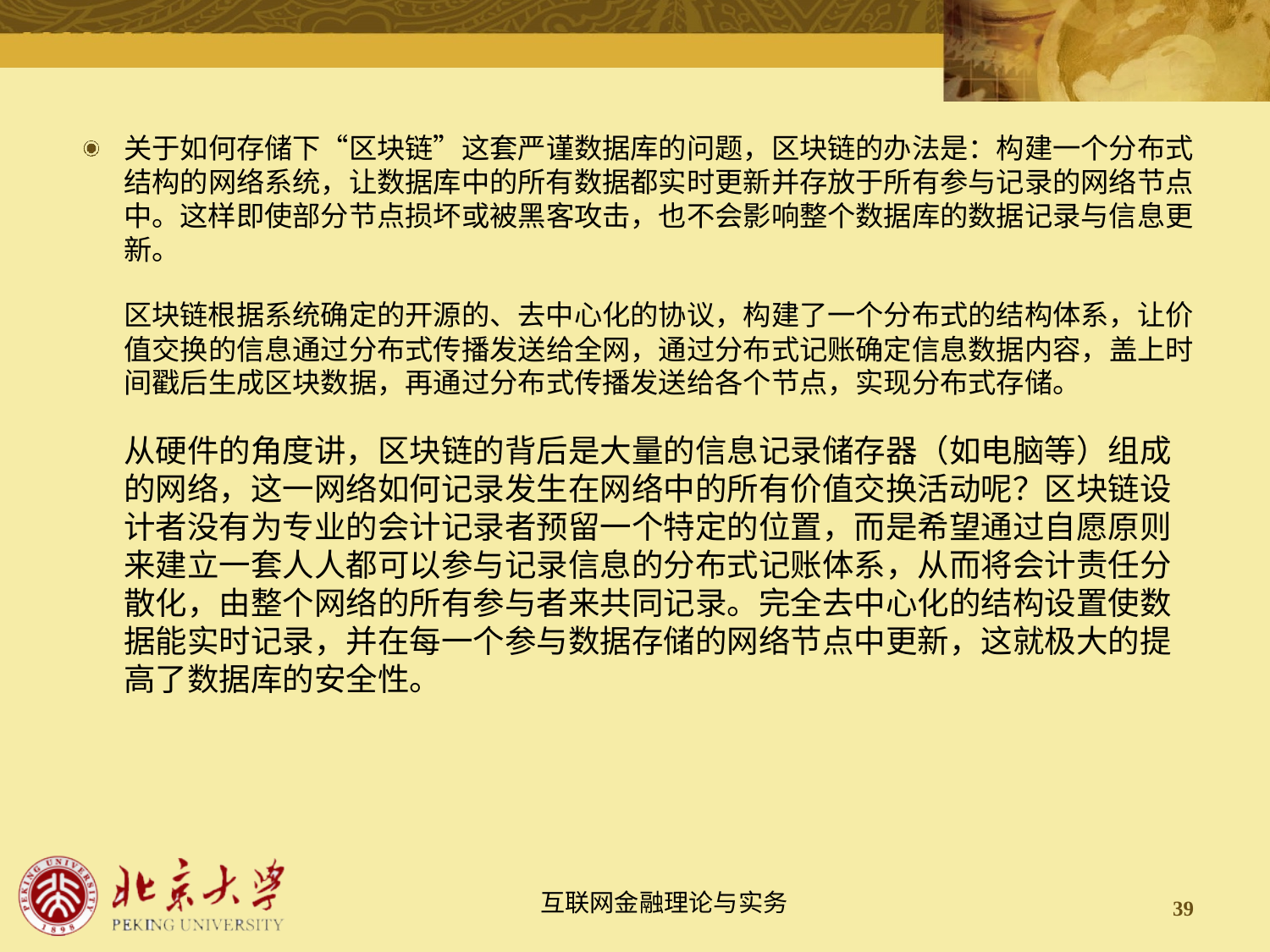

关于如何存储下“区块链”这套严谨数据库的问题，区块链的办法是：构建一个分布式结构的网络系统，让数据库中的所有数据都实时更新并存放于所有参与记录的网络节点中。这样即使部分节点损坏或被黑客攻击，也不会影响整个数据库的数据记录与信息更新。
区块链根据系统确定的开源的、去中心化的协议，构建了一个分布式的结构体系，让价值交换的信息通过分布式传播发送给全网，通过分布式记账确定信息数据内容，盖上时间戳后生成区块数据，再通过分布式传播发送给各个节点，实现分布式存储。
从硬件的角度讲，区块链的背后是大量的信息记录储存器（如电脑等）组成的网络，这一网络如何记录发生在网络中的所有价值交换活动呢？区块链设计者没有为专业的会计记录者预留一个特定的位置，而是希望通过自愿原则来建立一套人人都可以参与记录信息的分布式记账体系，从而将会计责任分散化，由整个网络的所有参与者来共同记录。完全去中心化的结构设置使数据能实时记录，并在每一个参与数据存储的网络节点中更新，这就极大的提高了数据库的安全性。

39